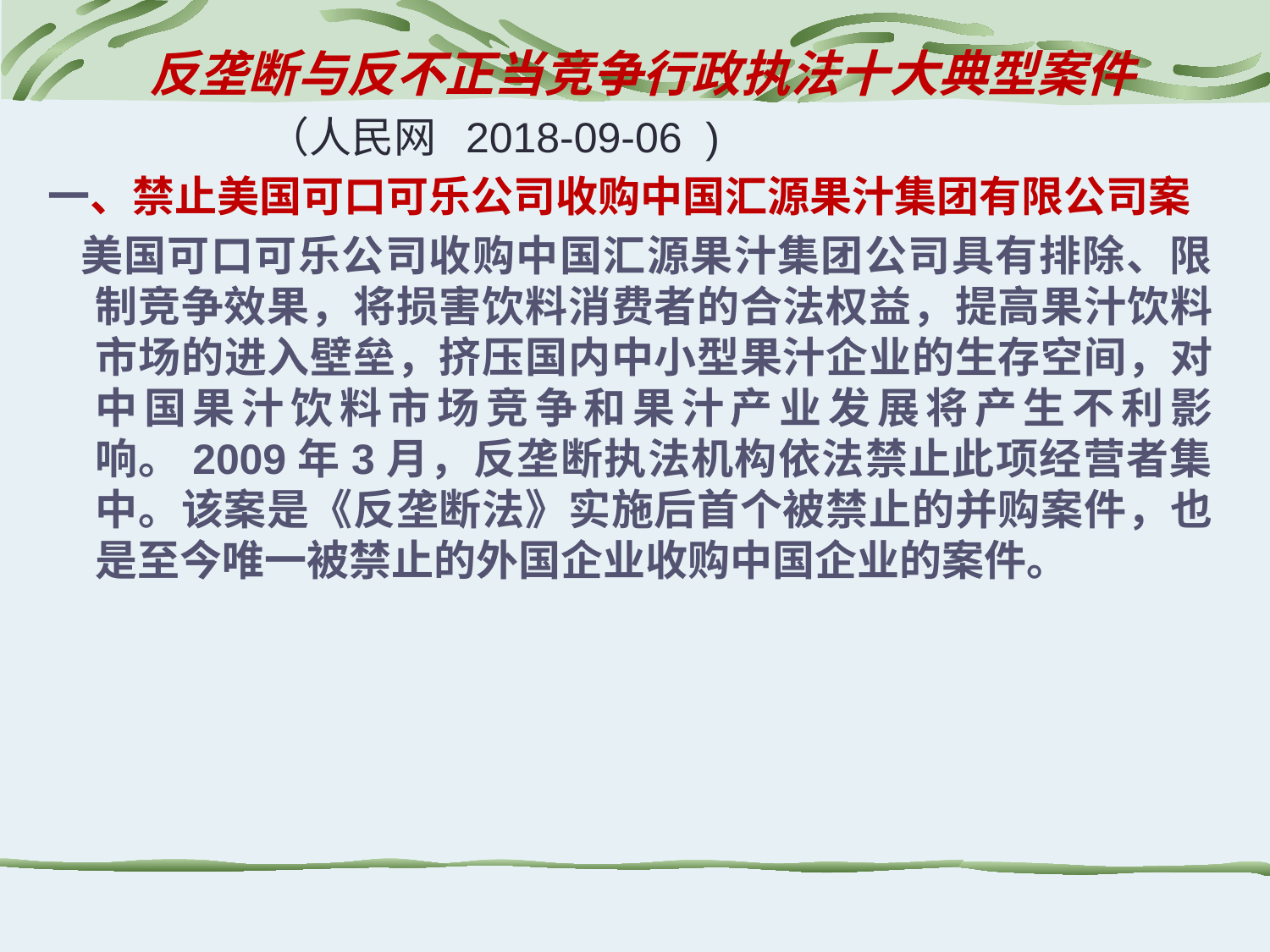

反垄断与反不正当竞争行政执法十大典型案件
                      （人民网  2018-09-06  )
一、禁止美国可口可乐公司收购中国汇源果汁集团有限公司案
  美国可口可乐公司收购中国汇源果汁集团公司具有排除、限制竞争效果，将损害饮料消费者的合法权益，提高果汁饮料市场的进入壁垒，挤压国内中小型果汁企业的生存空间，对中国果汁饮料市场竞争和果汁产业发展将产生不利影响。2009年3月，反垄断执法机构依法禁止此项经营者集中。该案是《反垄断法》实施后首个被禁止的并购案件，也是至今唯一被禁止的外国企业收购中国企业的案件。
#